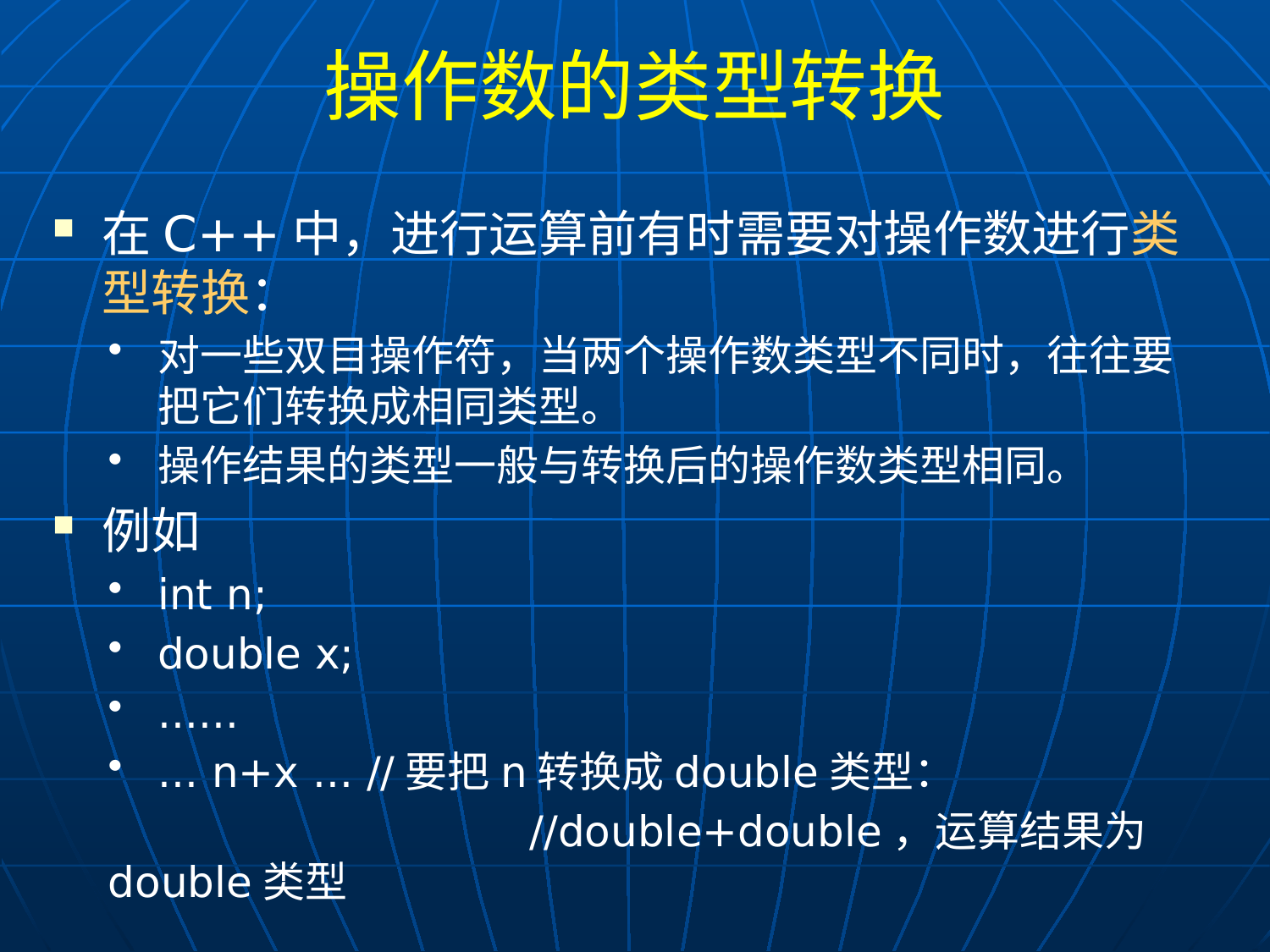

# 操作数的类型转换
在C++中，进行运算前有时需要对操作数进行类型转换：
对一些双目操作符，当两个操作数类型不同时，往往要把它们转换成相同类型。
操作结果的类型一般与转换后的操作数类型相同。
例如
int n;
double x;
......
... n+x ... //要把n转换成double类型：
			   //double+double，运算结果为double类型